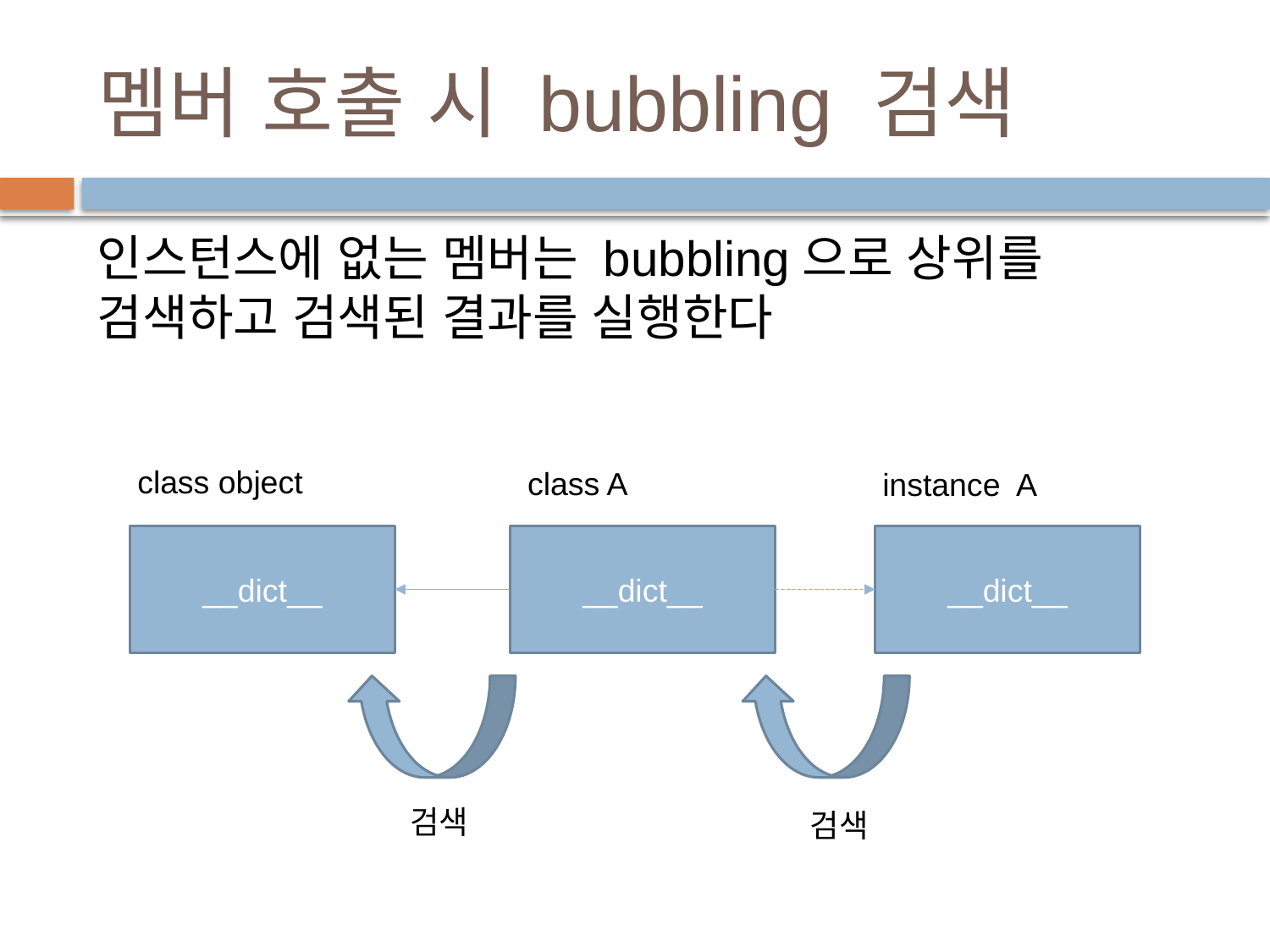

# 멤버 호출 시 bubbling 검색
인스턴스에 없는 멤버는 bubbling으로 상위를 검색하고 검색된 결과를 실행한다
class object
class A
instance  A
__dict__
__dict__
__dict__

검색
검색